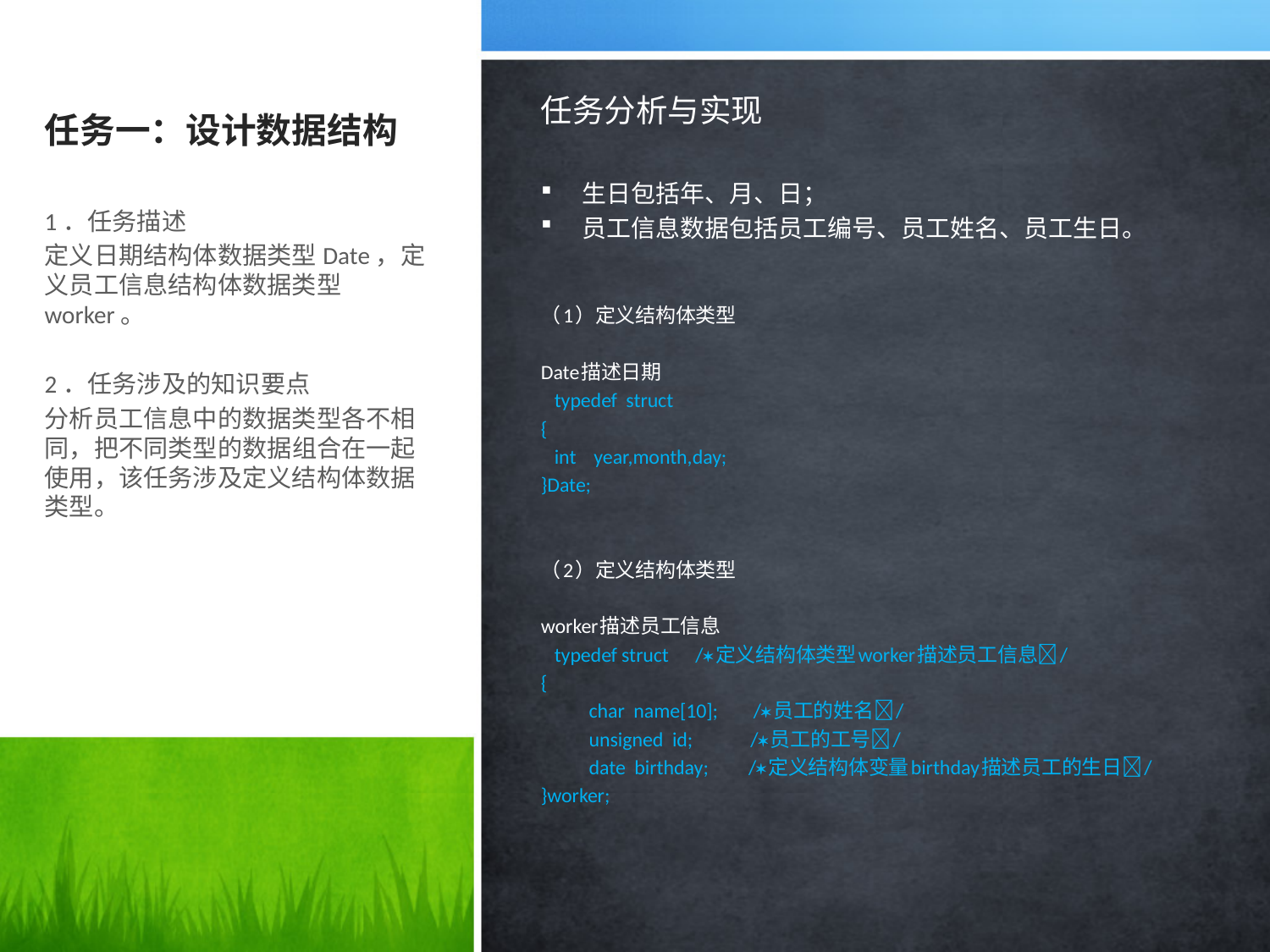

# 任务一：设计数据结构
任务分析与实现

生日包括年、月、日；
员工信息数据包括员工编号、员工姓名、员工生日。

（1）定义结构体类型

Date描述日期
   typedef  struct
{
   int    year,month,day;
}Date;

（2）定义结构体类型

worker描述员工信息
   typedef struct      /∗定义结构体类型worker描述员工信息∗/
{
char  name[10];        /∗员工的姓名∗/
unsigned  id;             /∗员工的工号∗/
date  birthday;         /∗定义结构体变量birthday描述员工的生日∗/
}worker;

1．任务描述
定义日期结构体数据类型Date，定义员工信息结构体数据类型worker。

2．任务涉及的知识要点
分析员工信息中的数据类型各不相同，把不同类型的数据组合在一起使用，该任务涉及定义结构体数据类型。